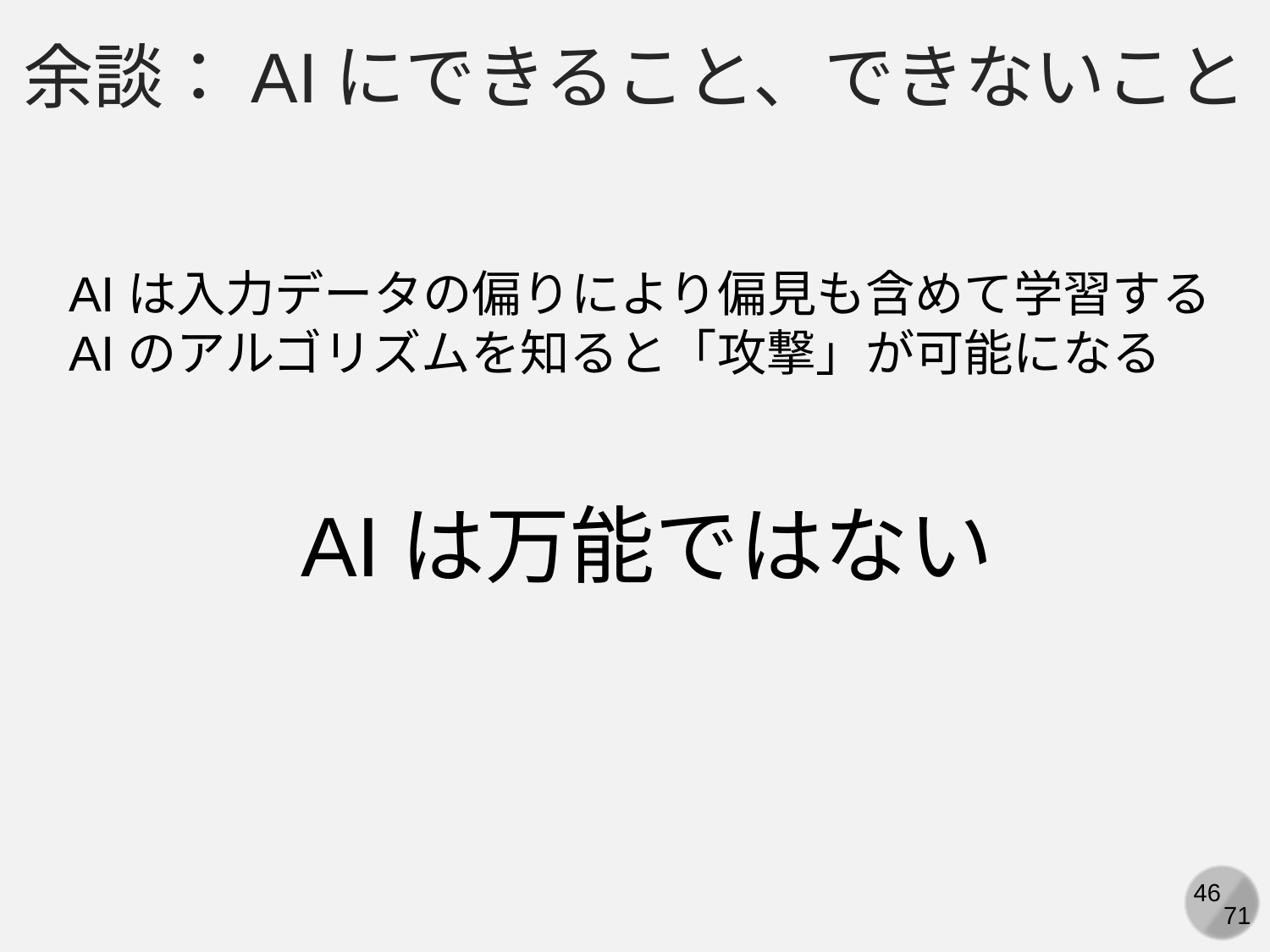

余談：AIにできること、できないこと
AIは入力データの偏りにより偏見も含めて学習する
AIのアルゴリズムを知ると「攻撃」が可能になる
AIは万能ではない